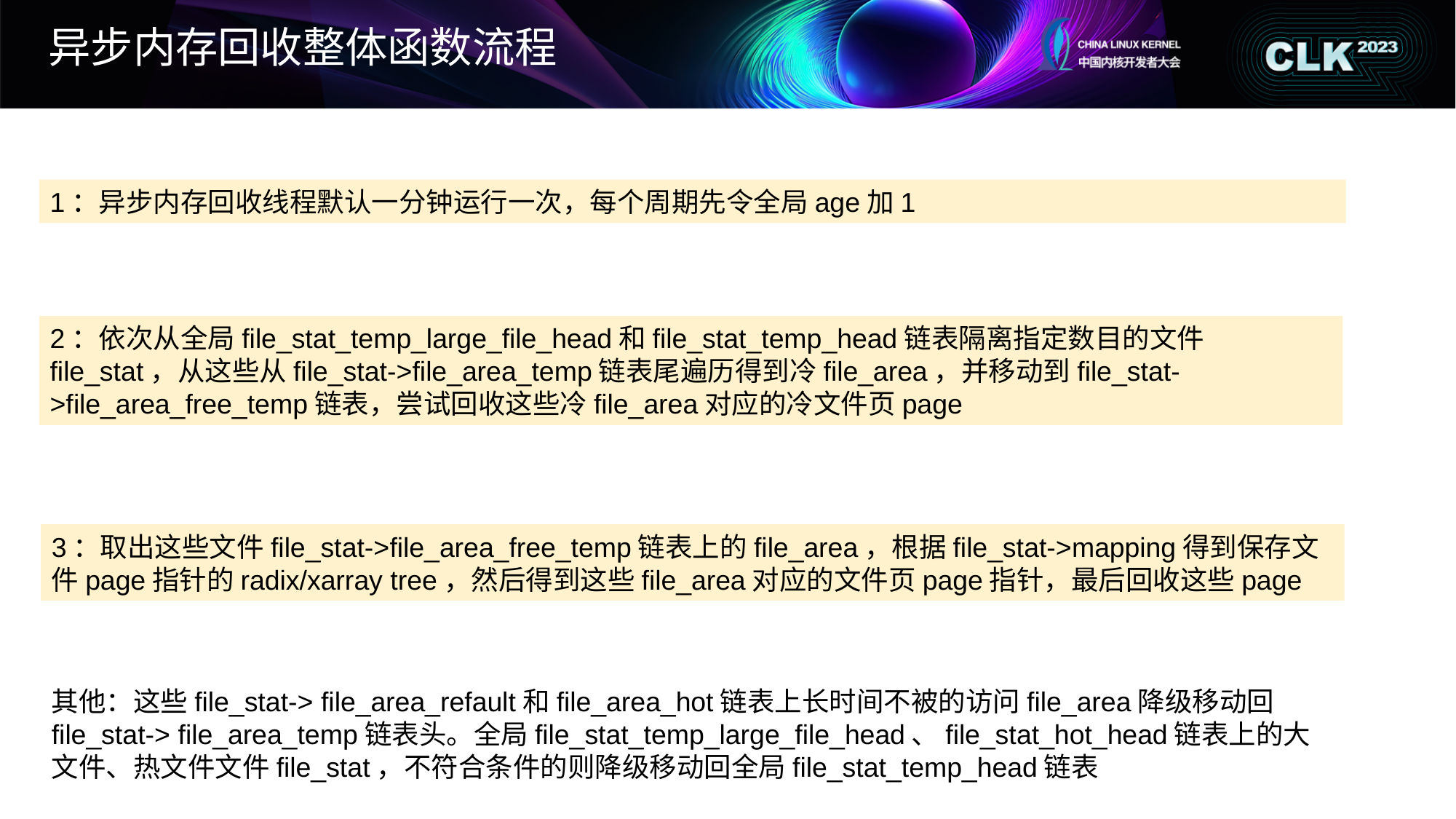

# 异步内存回收整体函数流程
1：异步内存回收线程默认一分钟运行一次，每个周期先令全局age加1
2：依次从全局file_stat_temp_large_file_head和file_stat_temp_head链表隔离指定数目的文件file_stat，从这些从file_stat->file_area_temp链表尾遍历得到冷file_area，并移动到file_stat->file_area_free_temp链表，尝试回收这些冷file_area对应的冷文件页page
3：取出这些文件file_stat->file_area_free_temp链表上的file_area，根据file_stat->mapping得到保存文件page指针的radix/xarray tree，然后得到这些file_area对应的文件页page指针，最后回收这些page
其他：这些file_stat-> file_area_refault和file_area_hot链表上长时间不被的访问file_area降级移动回file_stat-> file_area_temp链表头。全局file_stat_temp_large_file_head、file_stat_hot_head链表上的大文件、热文件文件file_stat，不符合条件的则降级移动回全局file_stat_temp_head链表